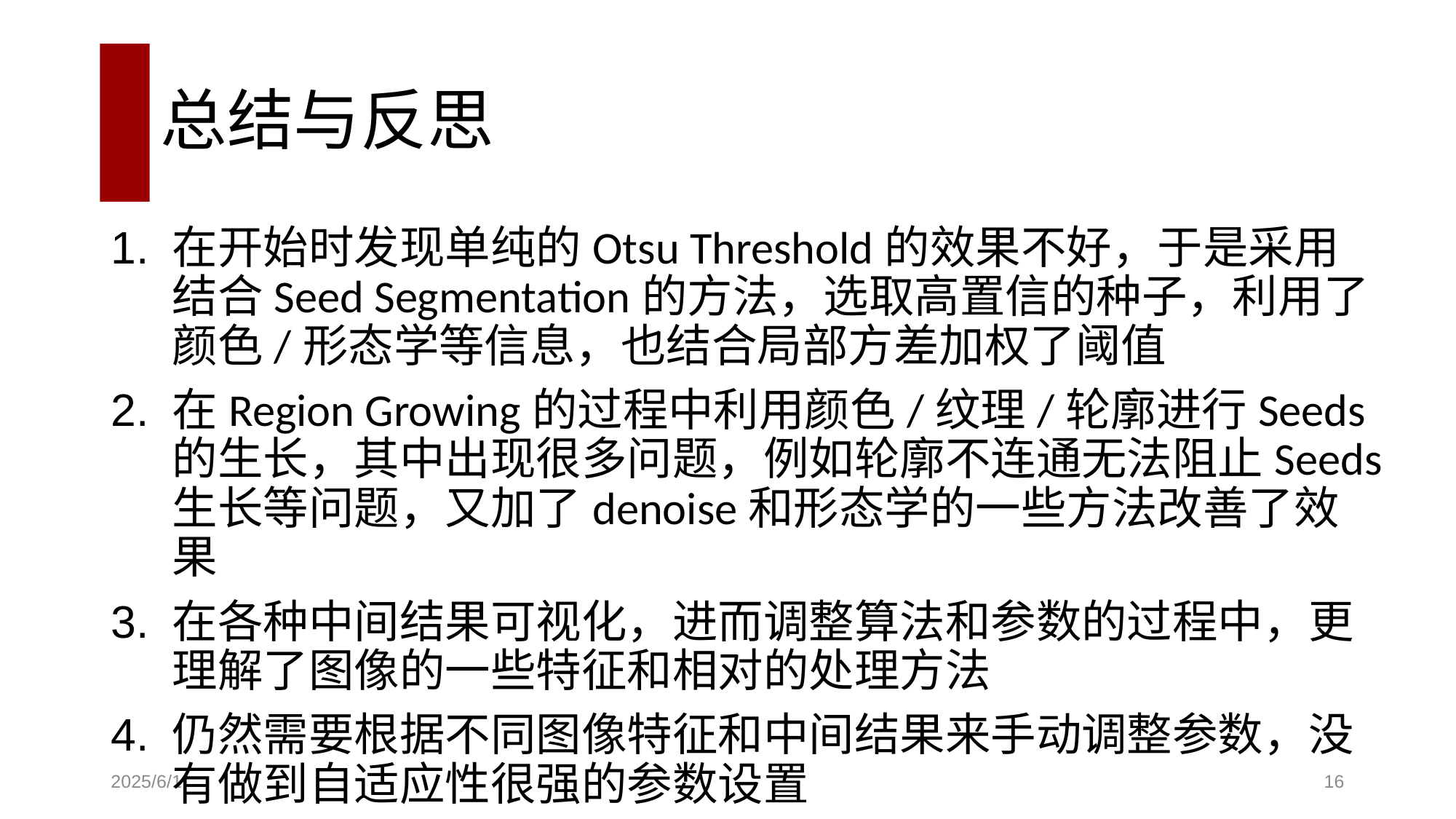

# 总结与反思

在开始时发现单纯的Otsu Threshold的效果不好，于是采用结合Seed Segmentation的方法，选取高置信的种子，利用了颜色/形态学等信息，也结合局部方差加权了阈值
在Region Growing的过程中利用颜色/纹理/轮廓进行Seeds的生长，其中出现很多问题，例如轮廓不连通无法阻止Seeds生长等问题，又加了denoise和形态学的一些方法改善了效果
在各种中间结果可视化，进而调整算法和参数的过程中，更理解了图像的一些特征和相对的处理方法
仍然需要根据不同图像特征和中间结果来手动调整参数，没有做到自适应性很强的参数设置
2025/6/1
16